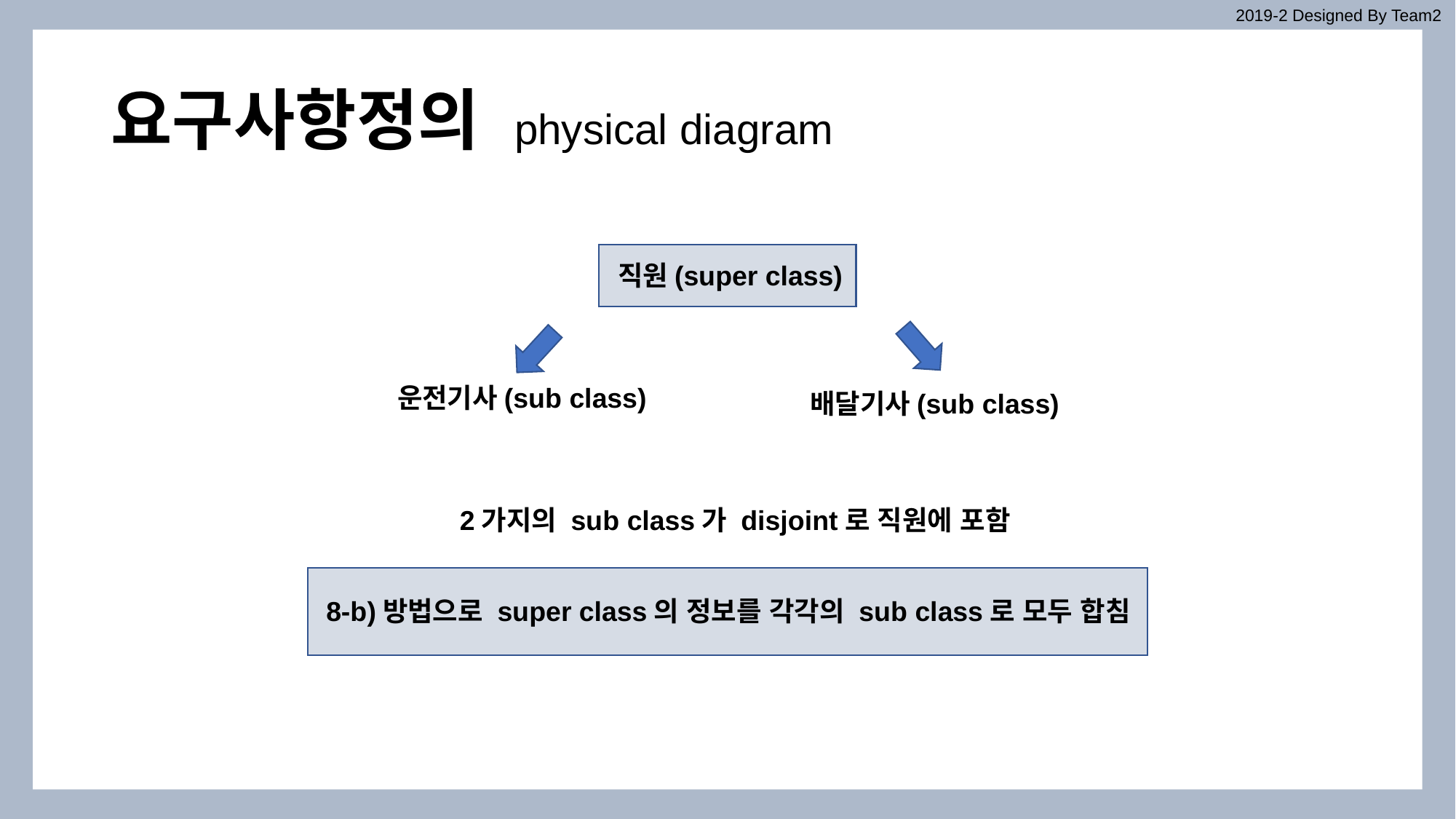

2019-2 Designed By Team2
# 요구사항정의 physical diagram

직원(super class)

운전기사(sub class)
배달기사(sub class)
2가지의 sub class가 disjoint로 직원에 포함

 8-b)방법으로 super class의 정보를 각각의 sub class로 모두 합침